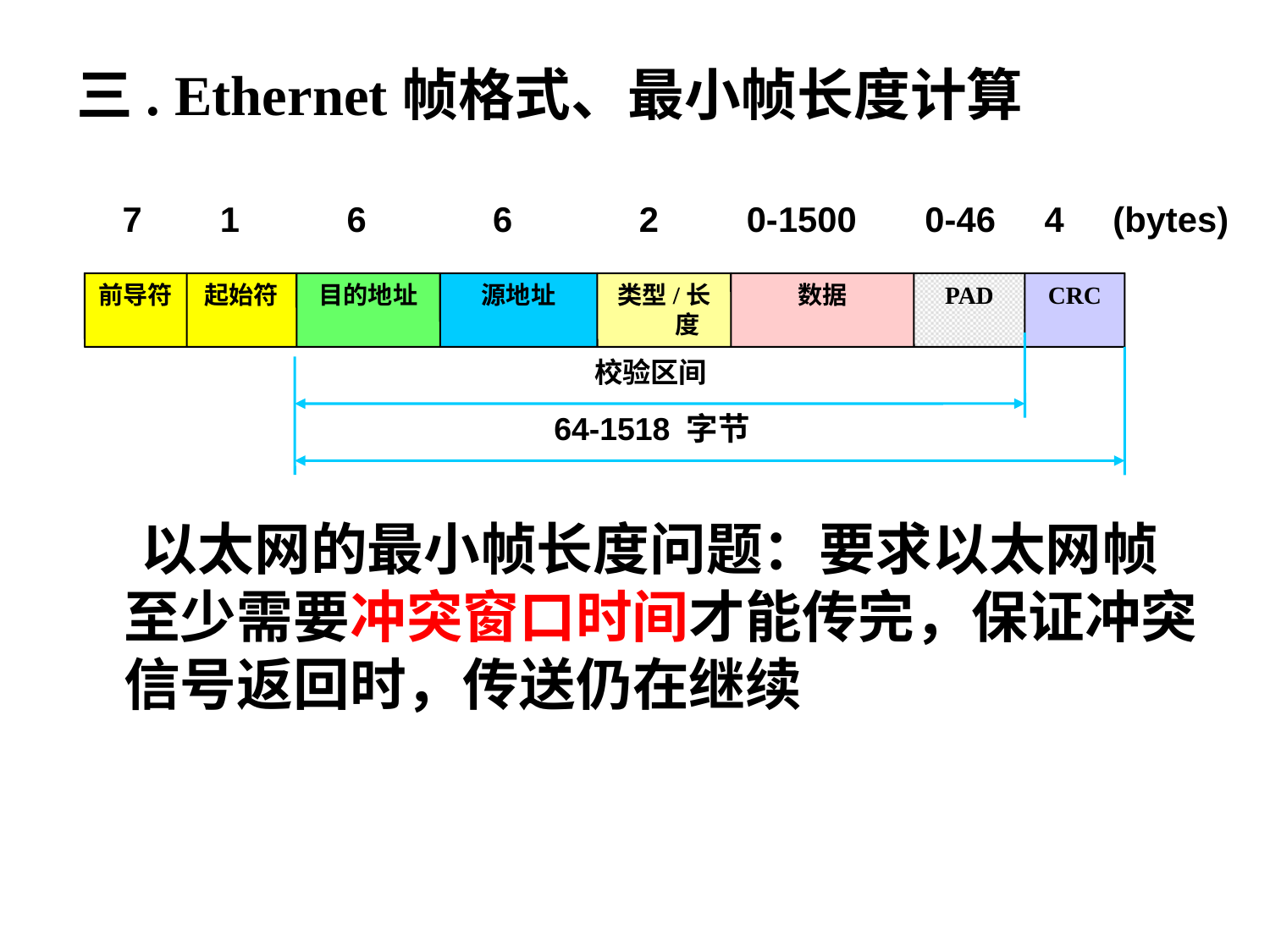

三. Ethernet帧格式、最小帧长度计算

    以太网的最小帧长度问题：要求以太网帧至少需要冲突窗口时间才能传完，保证冲突信号返回时，传送仍在继续

7        1           6             6             2         0-1500       0-46     4     (bytes)
前导符

起始符

目的地址

源地址

类型/长度

数据

PAD

CRC

校验区间

64-1518 字节